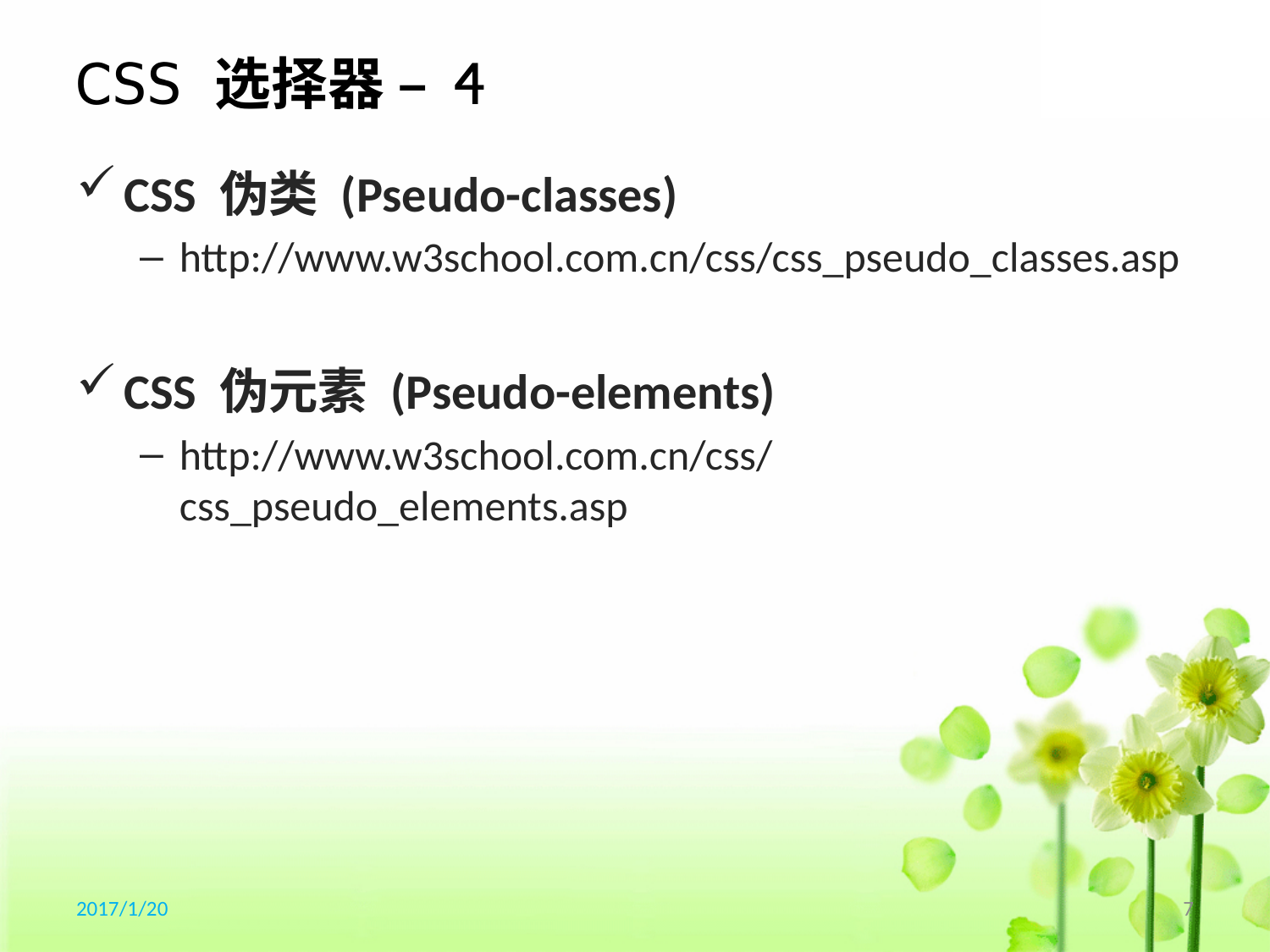

# CSS 选择器 – 4
CSS 伪类 (Pseudo-classes)
http://www.w3school.com.cn/css/css_pseudo_classes.asp

CSS 伪元素 (Pseudo-elements)
http://www.w3school.com.cn/css/css_pseudo_elements.asp
2017/1/20
7